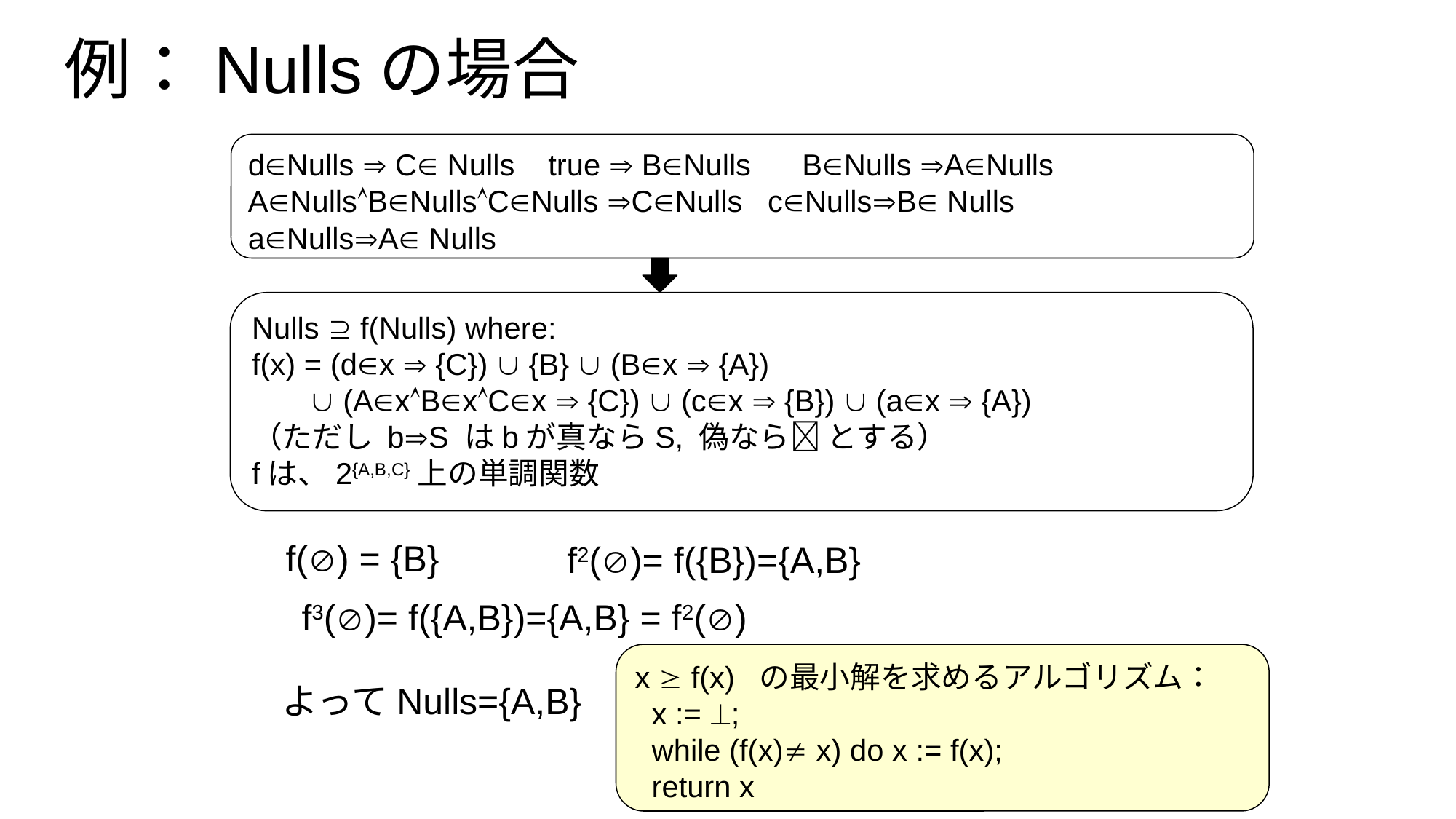

# 例：Nullsの場合

d∈Nulls ⇒ C∈ Nulls    true ⇒ B∈Nulls 	 B∈Nulls ⇒A∈Nulls
A∈Nulls∧B∈Nulls∧C∈Nulls ⇒C∈Nulls   c∈Nulls⇒B∈ Nulls 	 a∈Nulls⇒A∈ Nulls

Nulls ⊇ f(Nulls) where:
f(x) = (d∈x ⇒ {C}) ∪ {B} ∪ (B∈x ⇒ {A})
       ∪ (A∈x∧B∈x∧C∈x ⇒ {C}) ∪ (c∈x ⇒ {B}) ∪ (a∈x ⇒ {A})
（ただし b⇒S はbが真ならS, 偽なら∅ とする）
fは、2{A,B,C}上の単調関数

f(∅) = {B}
f2(∅)= f({B})={A,B}
f3(∅)= f({A,B})={A,B} = f2(∅)
x ≥ f(x)  の最小解を求めるアルゴリズム：
  x := ⊥;
  while (f(x)≠ x) do x := f(x);
  return x
よってNulls={A,B}